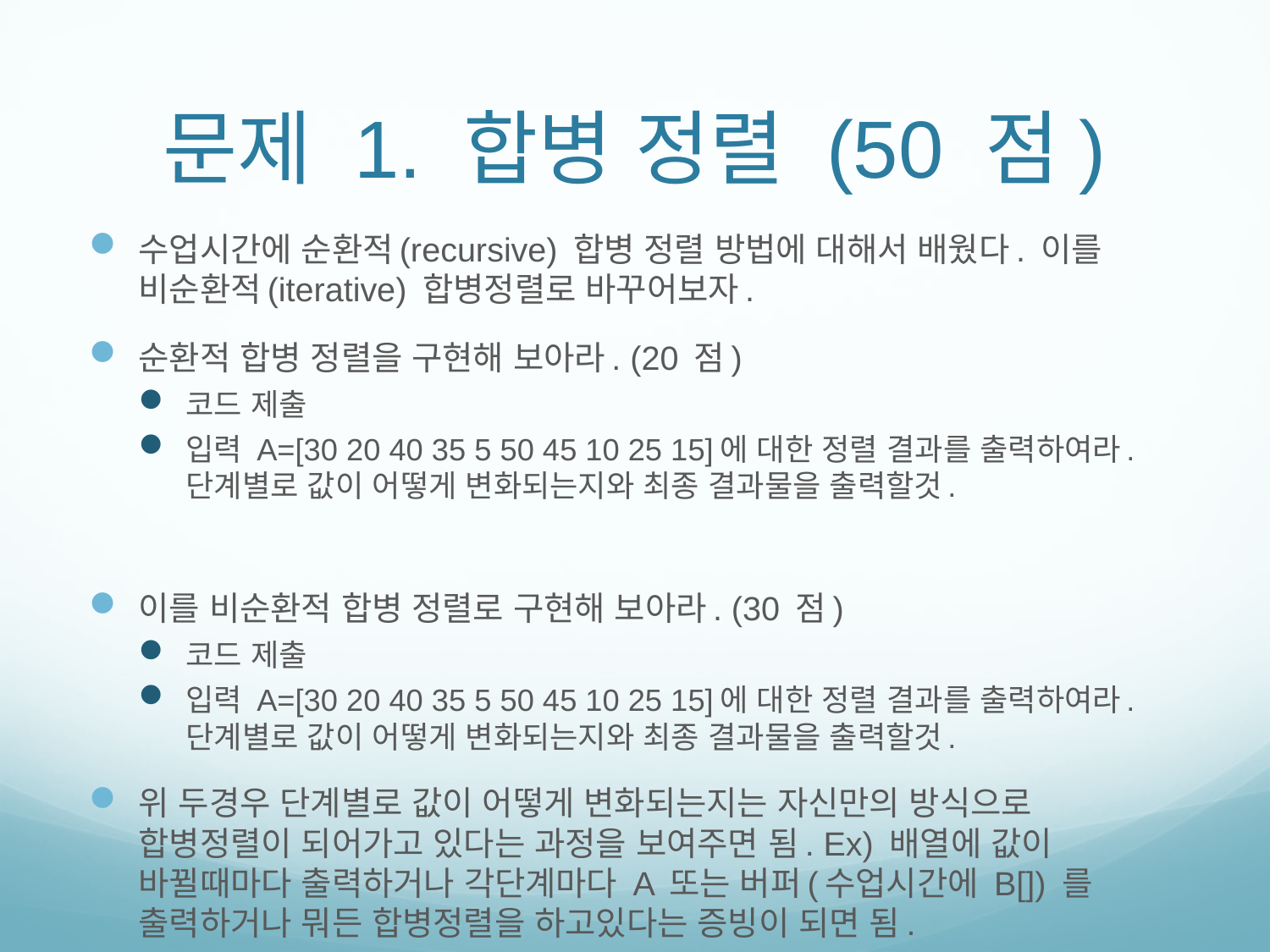

# 문제 1. 합병 정렬 (50 점)
수업시간에 순환적(recursive) 합병 정렬 방법에 대해서 배웠다. 이를 비순환적(iterative) 합병정렬로 바꾸어보자.
순환적 합병 정렬을 구현해 보아라. (20 점)
코드 제출
입력 A=[30 20 40 35 5 50 45 10 25 15]에 대한 정렬 결과를 출력하여라. 단계별로 값이 어떻게 변화되는지와 최종 결과물을 출력할것.

이를 비순환적 합병 정렬로 구현해 보아라. (30 점)
코드 제출
입력 A=[30 20 40 35 5 50 45 10 25 15]에 대한 정렬 결과를 출력하여라. 단계별로 값이 어떻게 변화되는지와 최종 결과물을 출력할것.
위 두경우 단계별로 값이 어떻게 변화되는지는 자신만의 방식으로 합병정렬이 되어가고 있다는 과정을 보여주면 됨. Ex) 배열에 값이 바뀔때마다 출력하거나 각단계마다 A 또는 버퍼(수업시간에 B[]) 를 출력하거나 뭐든 합병정렬을 하고있다는 증빙이 되면 됨.